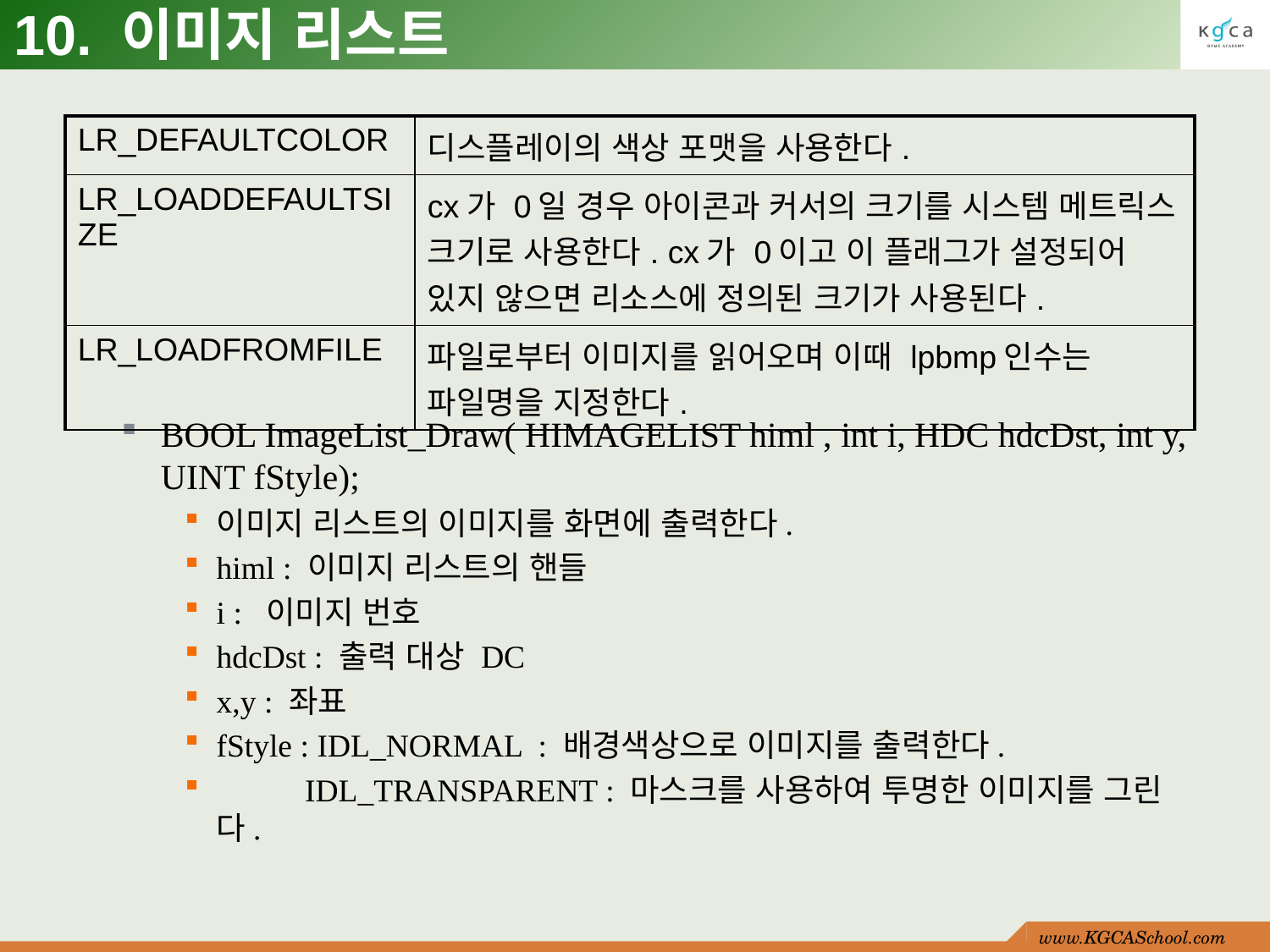

# 10. 이미지 리스트
| LR\_DEFAULTCOLOR | 디스플레이의 색상 포맷을 사용한다. |
| --- | --- |
| LR\_LOADDEFAULTSIZE | cx가 0일 경우 아이콘과 커서의 크기를 시스템 메트릭스 크기로 사용한다. cx가 0이고 이 플래그가 설정되어 있지 않으면 리소스에 정의된 크기가 사용된다. |
| LR\_LOADFROMFILE | 파일로부터 이미지를 읽어오며 이때 lpbmp인수는 파일명을 지정한다. |
BOOL ImageList_Draw( HIMAGELIST himl , int i, HDC hdcDst, int y, UINT fStyle);
이미지 리스트의 이미지를 화면에 출력한다.
himl : 이미지 리스트의 핸들
i :  이미지 번호
hdcDst : 출력 대상 DC
x,y : 좌표
fStyle : IDL_NORMAL  : 배경색상으로 이미지를 출력한다.
           IDL_TRANSPARENT : 마스크를 사용하여 투명한 이미지를 그린다.